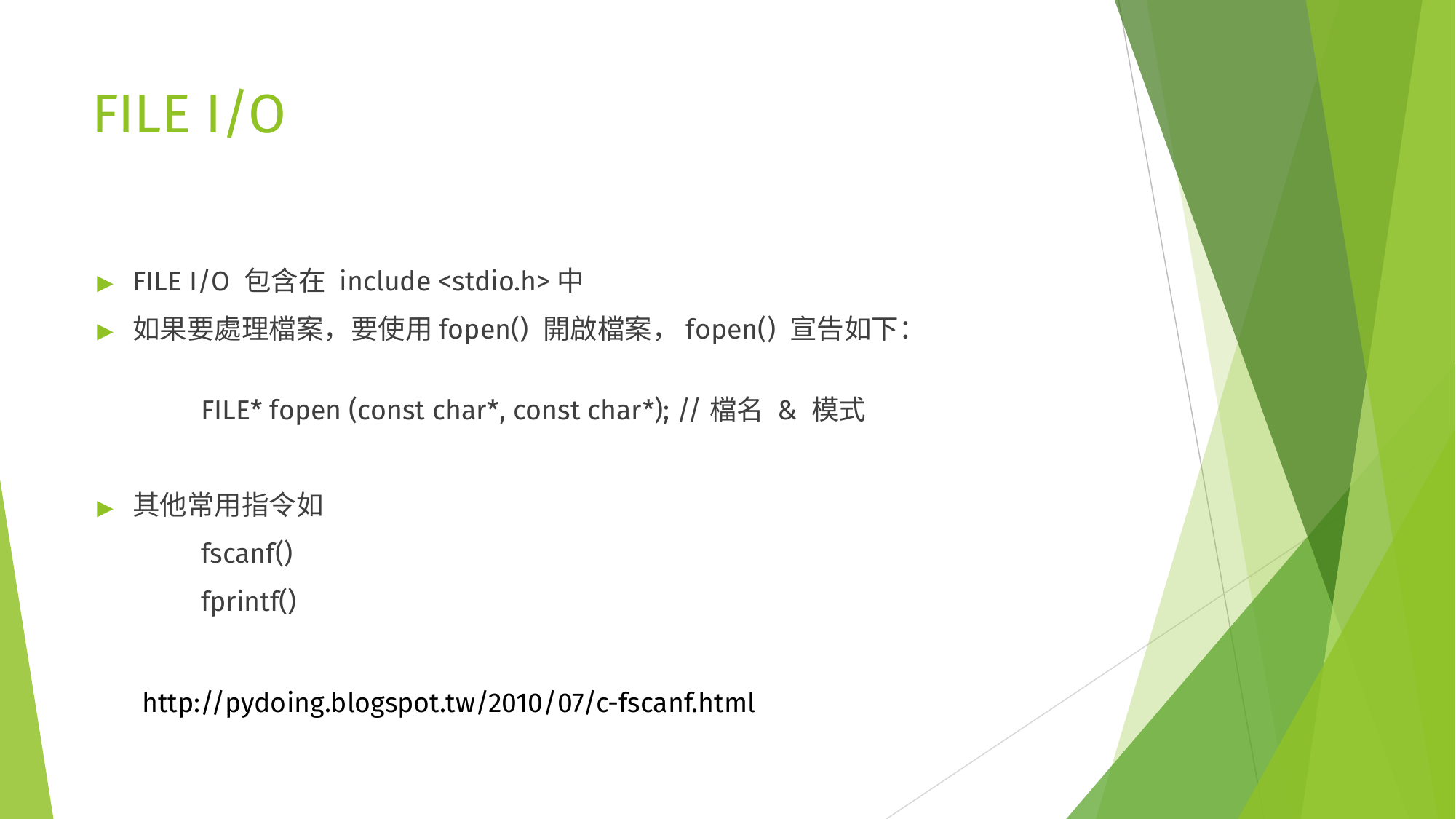

# FILE I/O
FILE I/O 包含在 include <stdio.h>中
如果要處理檔案，要使用fopen() 開啟檔案，fopen() 宣告如下：
	FILE* fopen (const char*, const char*); //檔名 & 模式

其他常用指令如
	fscanf()
	fprintf()

http://pydoing.blogspot.tw/2010/07/c-fscanf.html